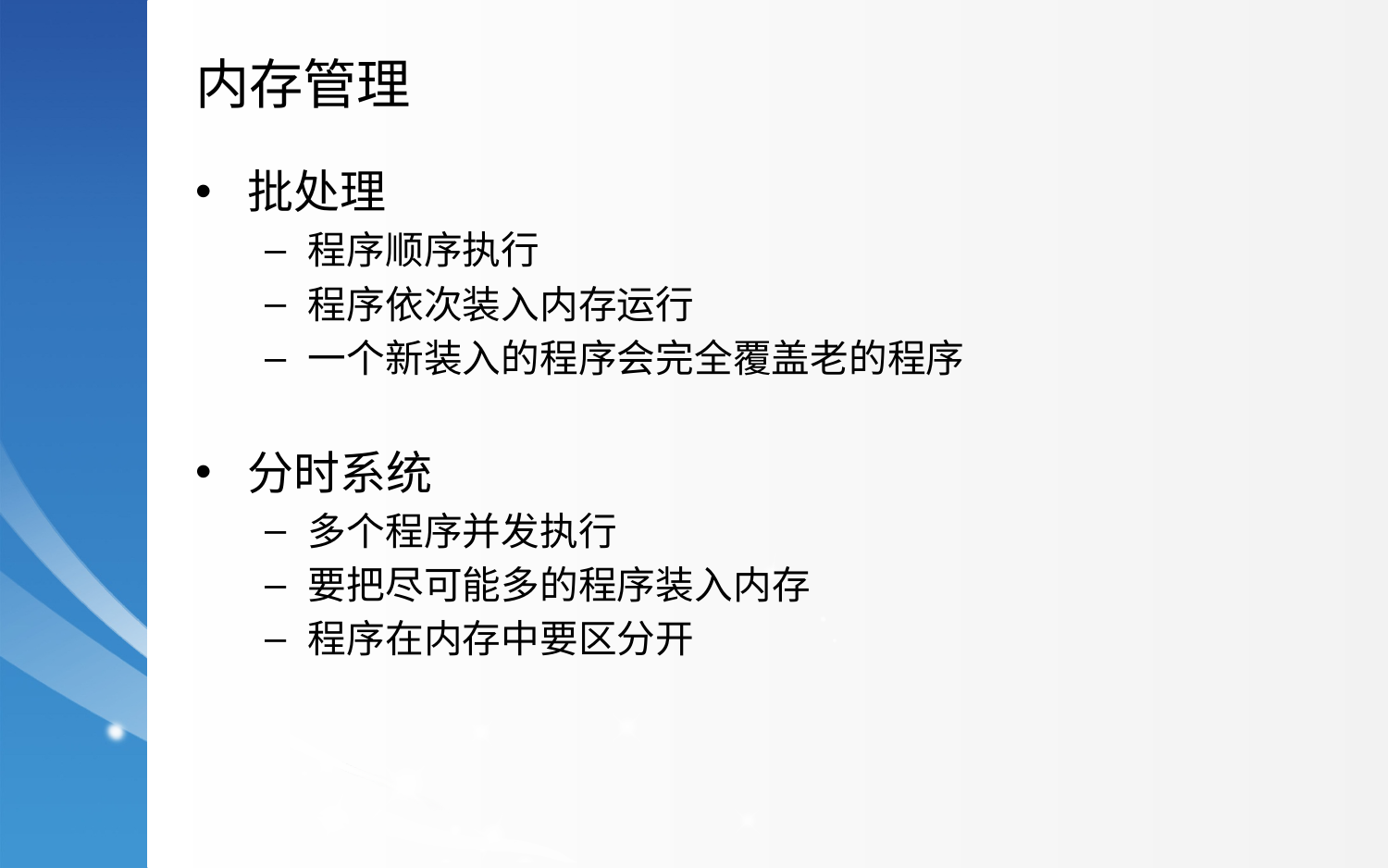

内存管理
批处理
程序顺序执行
程序依次装入内存运行
一个新装入的程序会完全覆盖老的程序

分时系统
多个程序并发执行
要把尽可能多的程序装入内存
程序在内存中要区分开